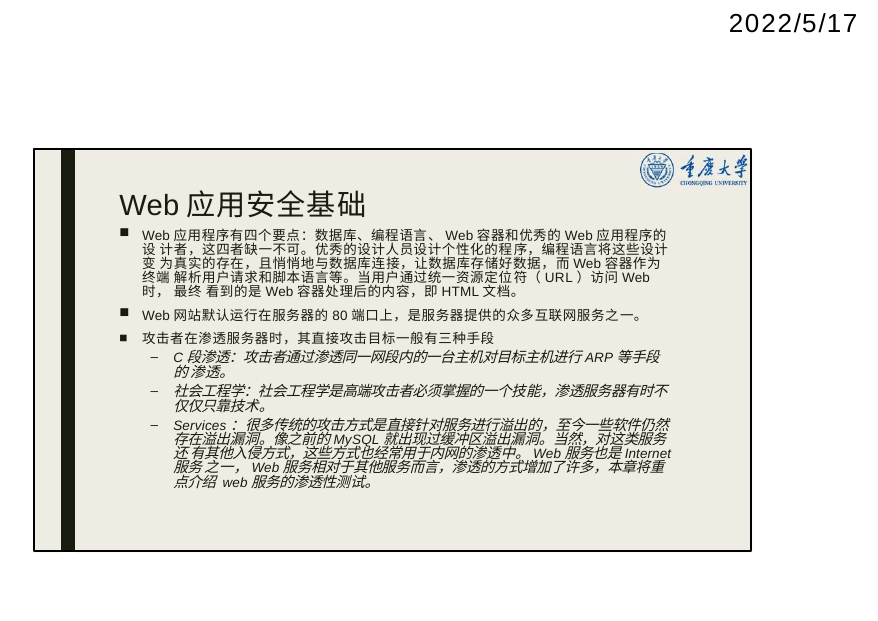

# 2022/5/17

Web应用安全基础
Web应用程序有四个要点：数据库、编程语言、Web容器和优秀的Web应用程序的设 计者，这四者缺一不可。优秀的设计人员设计个性化的程序，编程语言将这些设计变 为真实的存在，且悄悄地与数据库连接，让数据库存储好数据，而Web容器作为终端 解析用户请求和脚本语言等。当用户通过统一资源定位符（URL）访问Web时， 最终 看到的是Web容器处理后的内容，即HTML文档。
Web网站默认运行在服务器的80端口上，是服务器提供的众多互联网服务之一。
攻击者在渗透服务器时，其直接攻击目标一般有三种手段
C段渗透：攻击者通过渗透同一网段内的一台主机对目标主机进行ARP等手段的 渗透。
社会工程学：社会工程学是高端攻击者必须掌握的一个技能，渗透服务器有时不 仅仅只靠技术。
Services：很多传统的攻击方式是直接针对服务进行溢出的，至今一些软件仍然 存在溢出漏洞。像之前的MySQL就出现过缓冲区溢出漏洞。当然，对这类服务还 有其他入侵方式，这些方式也经常用于内网的渗透中。Web服务也是Internet服务 之一，Web服务相对于其他服务而言，渗透的方式增加了许多，本章将重点介绍 web服务的渗透性测试。